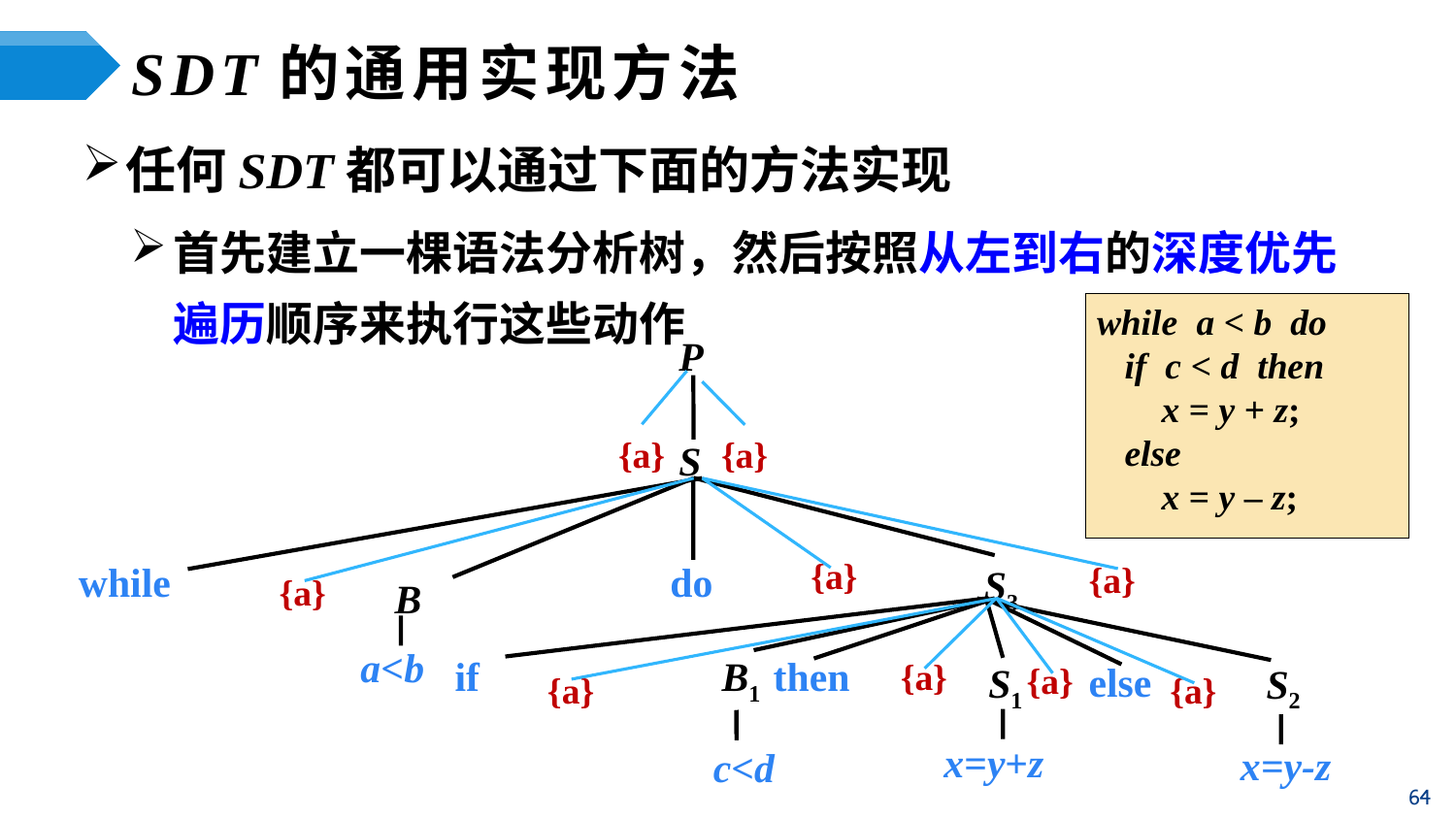

# SDT的通用实现方法
任何SDT都可以通过下面的方法实现
首先建立一棵语法分析树，然后按照从左到右的深度优先遍历顺序来执行这些动作
while  a < b  do
   if  c < d  then
       x = y + z;
   else
       x = y – z;
P
{a}
{a}
{a}
{a}
{a}
{a}
{a}
{a}
{a}

S

do
S3

B1
then
else
S1

x=y+z
c<d

while
B

a<b
if
S2

x=y-z
64